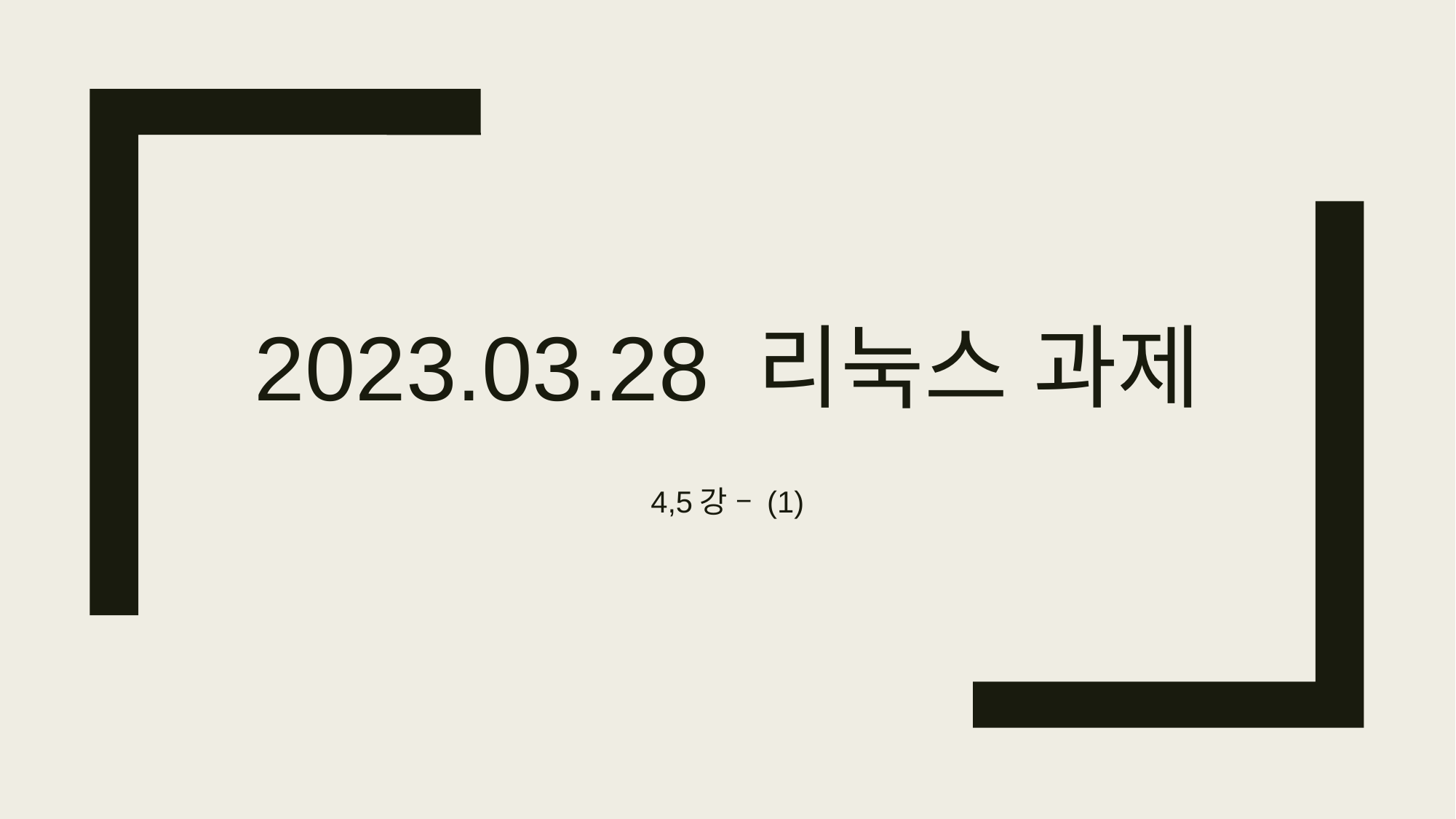

# 2023.03.28 리눅스 과제
4,5강 – (1)